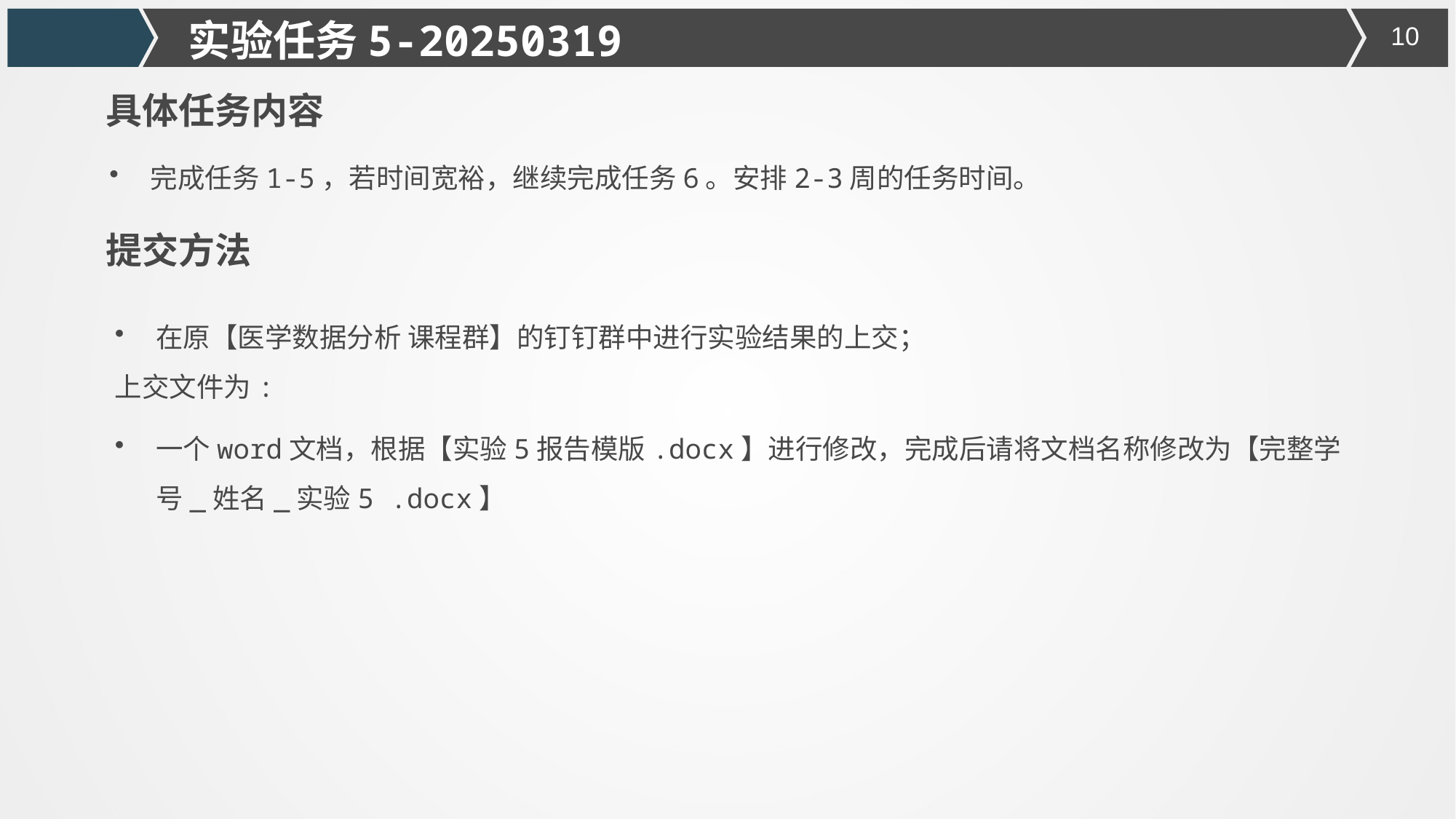

实验任务5-20250319
# 具体任务内容
完成任务1-5，若时间宽裕，继续完成任务6。安排2-3周的任务时间。
提交方法
在原【医学数据分析 课程群】的钉钉群中进行实验结果的上交；
上交文件为:
一个word文档，根据【实验5报告模版.docx】进行修改，完成后请将文档名称修改为【完整学号_姓名_实验5 .docx】